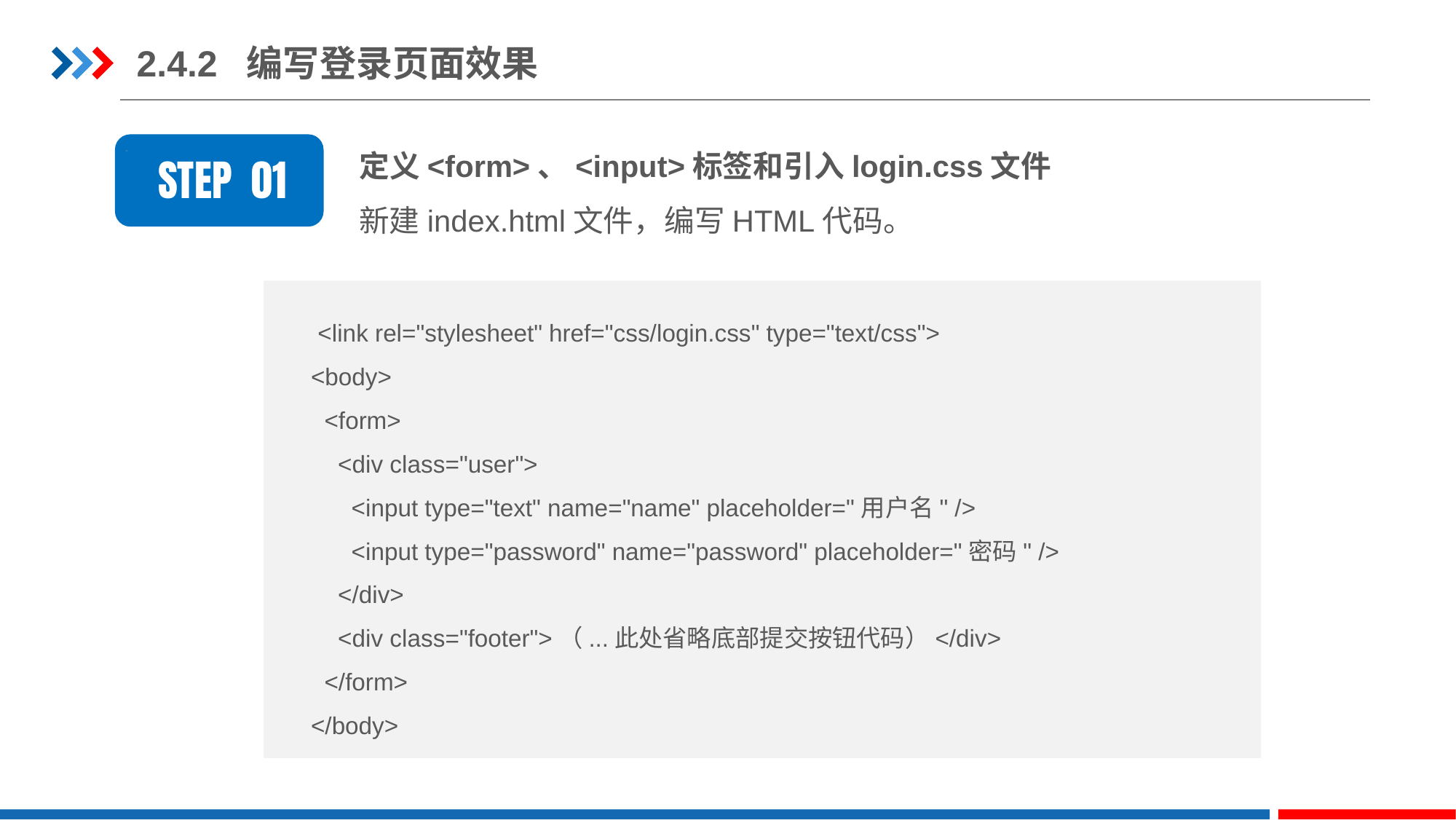

2.4.2  编写登录页面效果
定义<form>、<input>标签和引入login.css文件
新建index.html文件，编写HTML代码。

STEP  01

 <link rel="stylesheet" href="css/login.css" type="text/css">
<body>
  <form>
    <div class="user">
      <input type="text" name="name" placeholder="用户名" />
      <input type="password" name="password" placeholder="密码" />
    </div>
    <div class="footer">（...此处省略底部提交按钮代码）</div>
  </form>
</body>